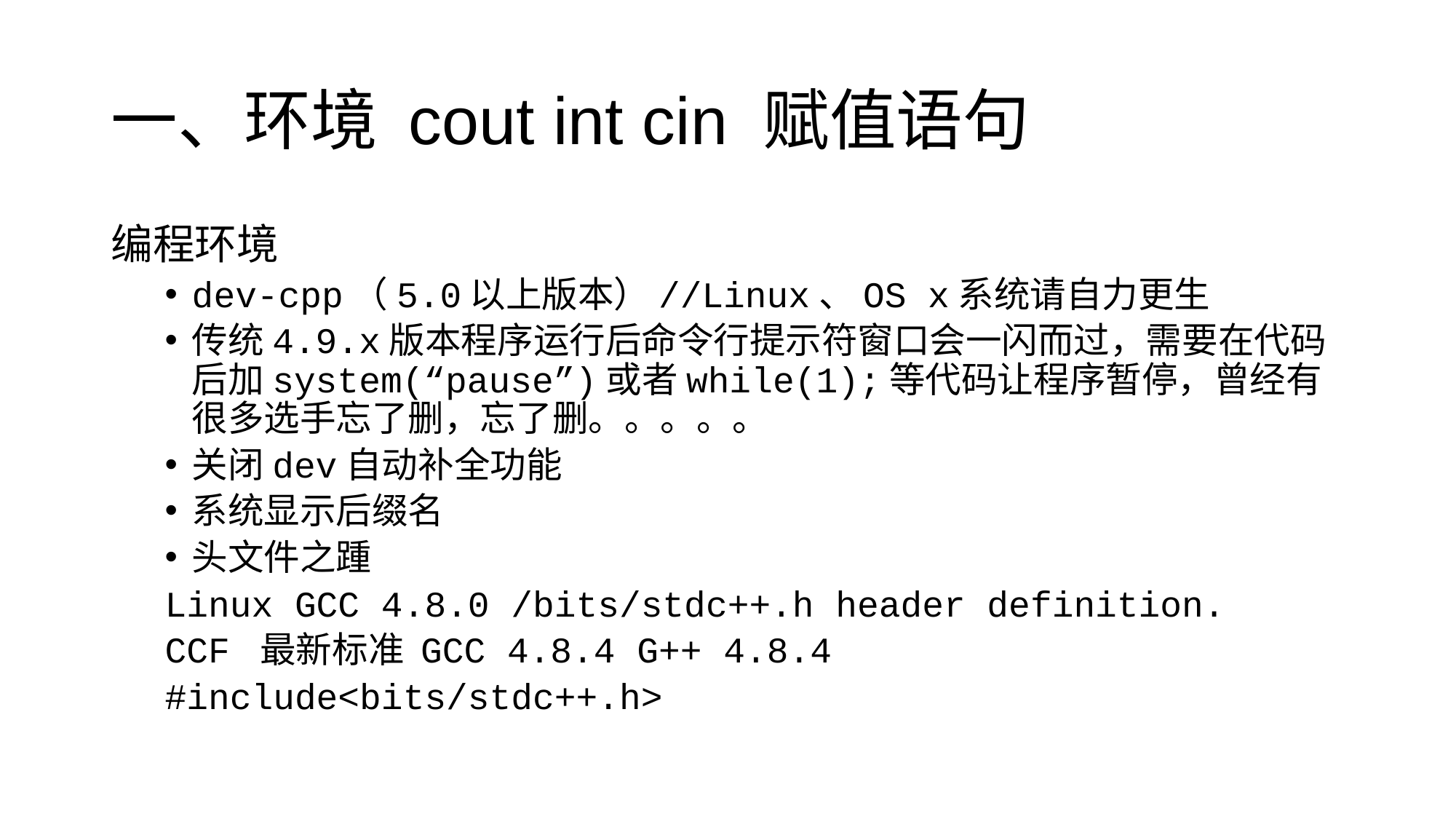

# 一、环境 cout int cin 赋值语句
编程环境
dev-cpp（5.0以上版本）//Linux、OS x系统请自力更生
传统4.9.x版本程序运行后命令行提示符窗口会一闪而过，需要在代码后加system(“pause”)或者while(1);等代码让程序暂停，曾经有很多选手忘了删，忘了删。。。。。
关闭dev自动补全功能
系统显示后缀名
头文件之踵
	Linux GCC 4.8.0 /bits/stdc++.h header definition.
	CCF 最新标准 GCC 4.8.4 G++ 4.8.4
	#include<bits/stdc++.h>